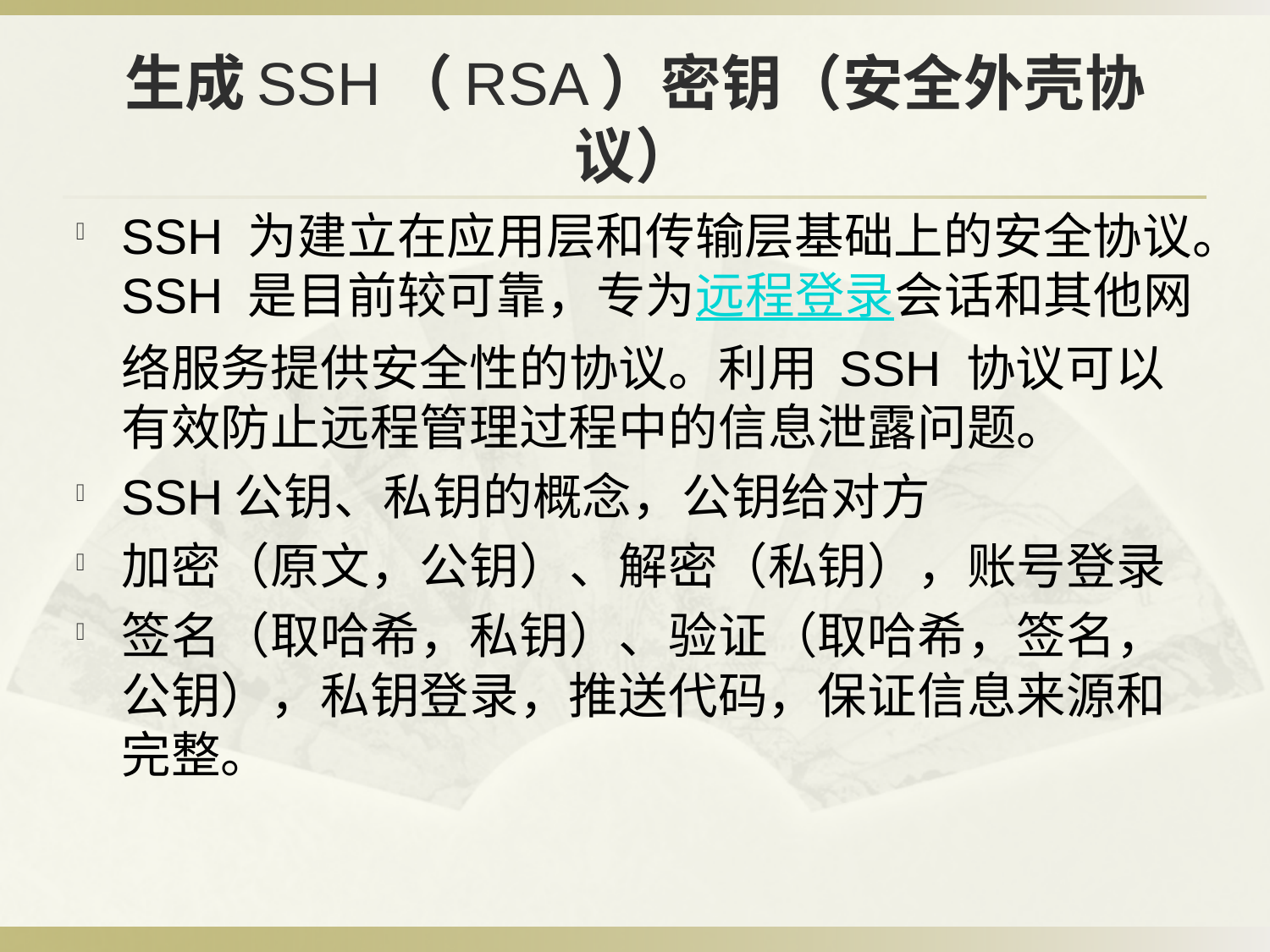

# 生成SSH（RSA）密钥（安全外壳协议）
SSH 为建立在应用层和传输层基础上的安全协议。SSH 是目前较可靠，专为远程登录会话和其他网络服务提供安全性的协议。利用 SSH 协议可以有效防止远程管理过程中的信息泄露问题。
SSH公钥、私钥的概念，公钥给对方
加密（原文，公钥）、解密（私钥），账号登录
签名（取哈希，私钥）、验证（取哈希，签名，公钥），私钥登录，推送代码，保证信息来源和完整。